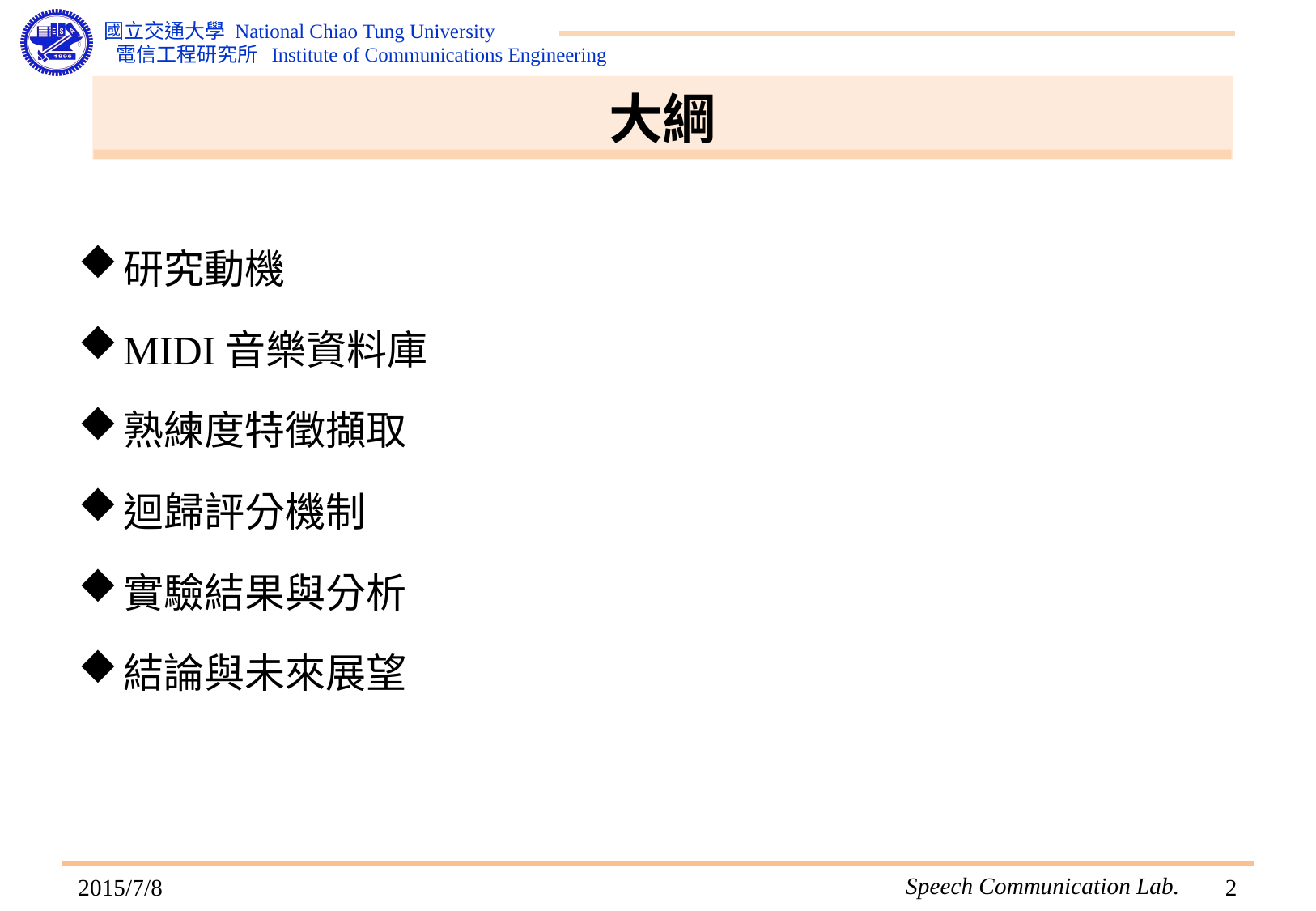

# 大綱

研究動機
MIDI音樂資料庫
熟練度特徵擷取
迴歸評分機制
實驗結果與分析
結論與未來展望

2015/7/8
2